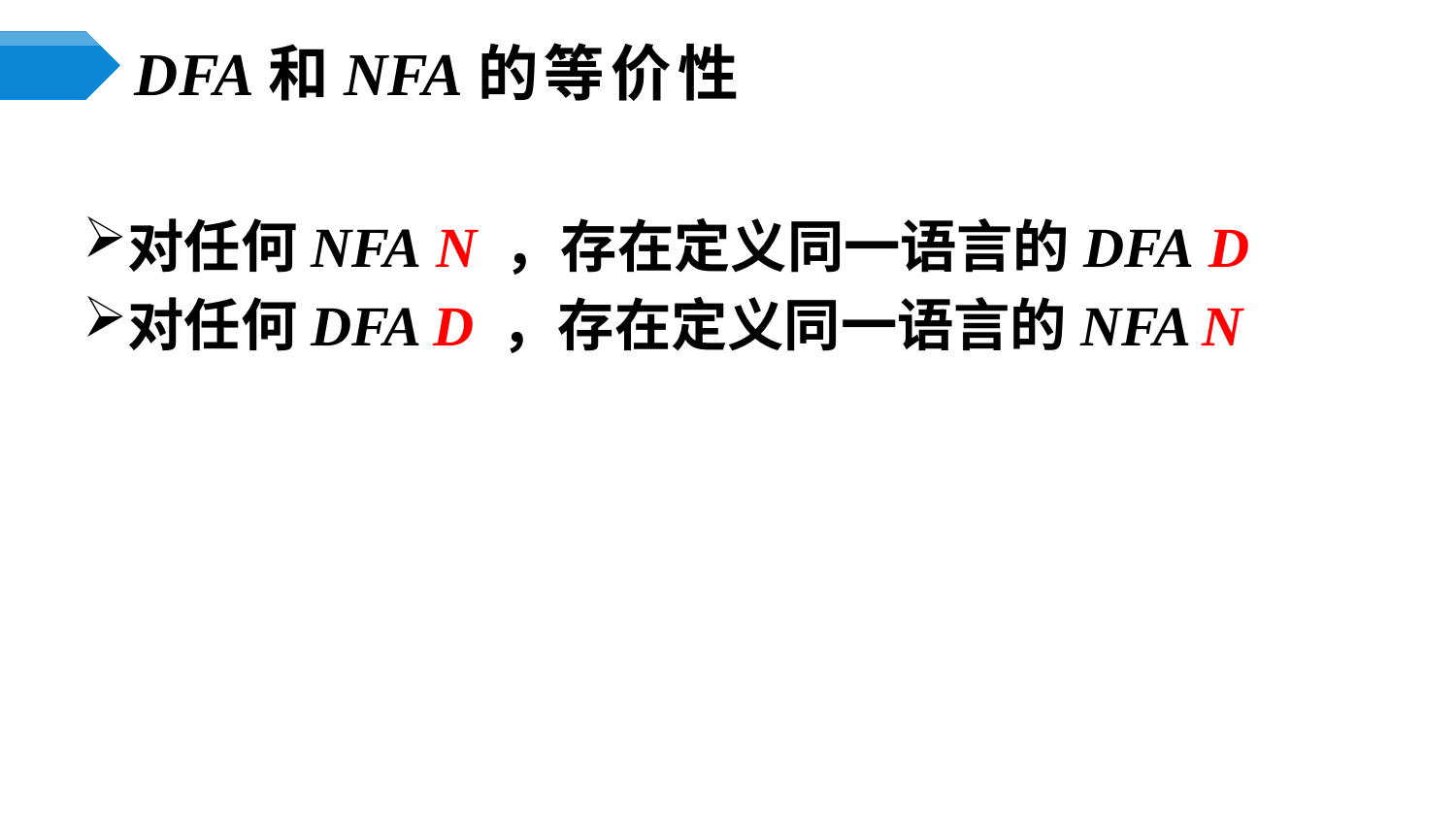

# DFA和NFA的等价性
对任何NFA N ，存在定义同一语言的DFA D
对任何DFA D ，存在定义同一语言的NFA N